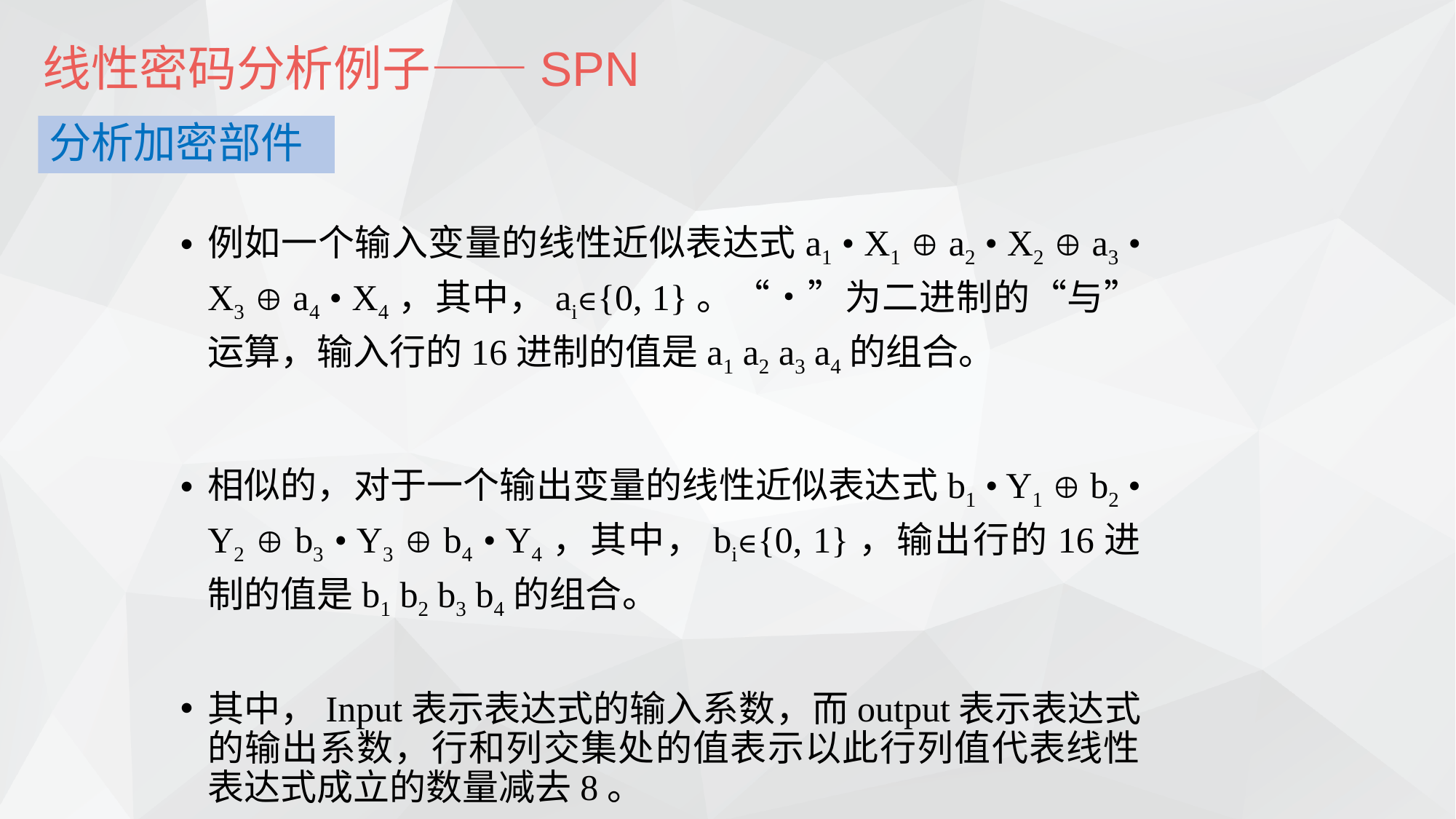

线性密码分析例子——SPN
# 分析加密部件
例如一个输入变量的线性近似表达式a1 • X1 ⊕ a2 • X2 ⊕ a3 • X3 ⊕ a4 • X4，其中，ai∈{0, 1}。“•”为二进制的“与”运算，输入行的16进制的值是a1 a2 a3 a4的组合。

相似的，对于一个输出变量的线性近似表达式b1 • Y1 ⊕ b2 • Y2 ⊕ b3 • Y3 ⊕ b4 • Y4，其中，bi∈{0, 1}，输出行的16进制的值是b1 b2 b3 b4的组合。

其中，Input表示表达式的输入系数，而output表示表达式的输出系数，行和列交集处的值表示以此行列值代表线性表达式成立的数量减去8。